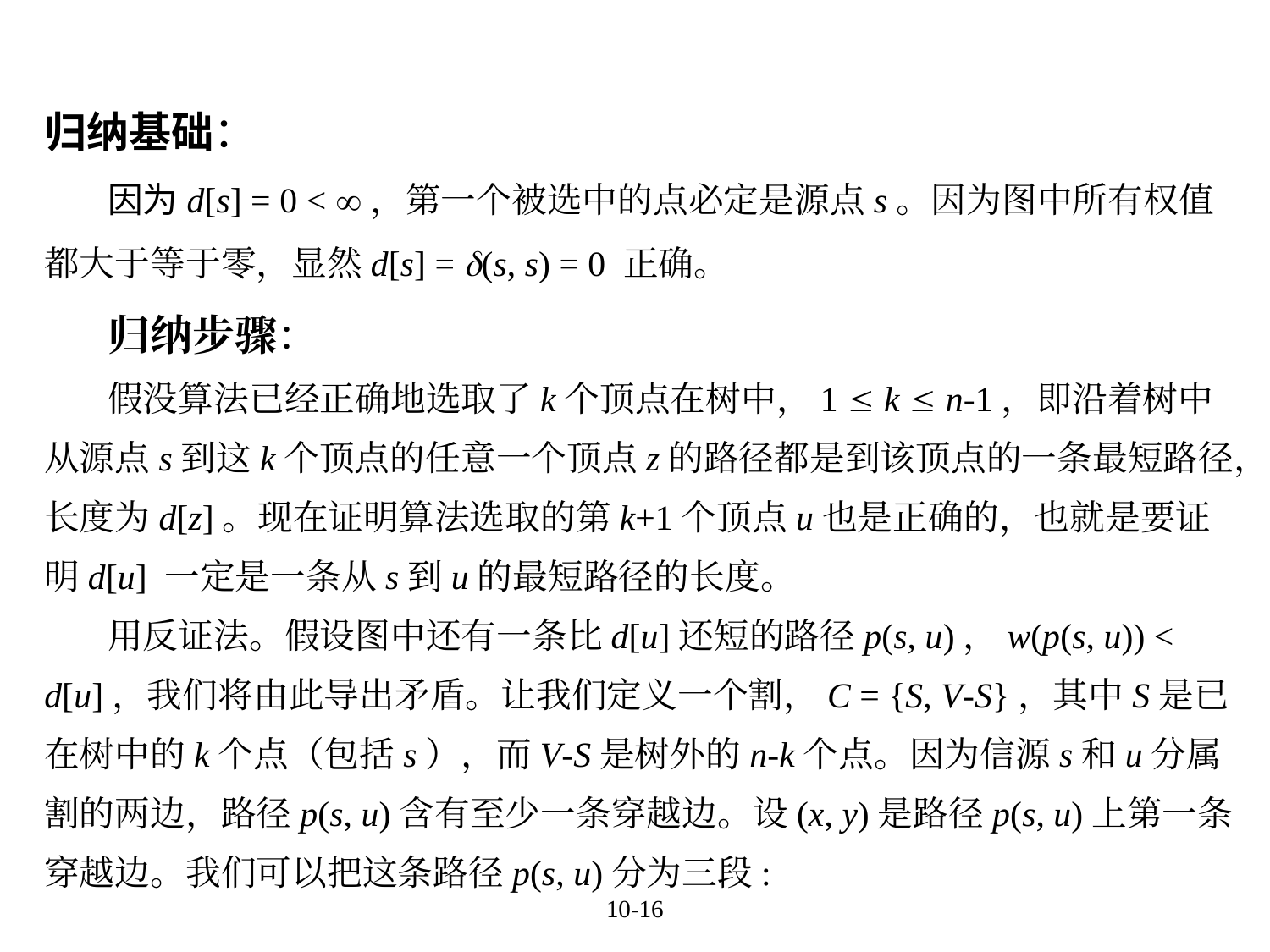

归纳基础：
因为d[s] = 0 < ∞，第一个被选中的点必定是源点s。因为图中所有权值都大于等于零，显然d[s] = δ(s, s) = 0 正确。
归纳步骤：
假没算法已经正确地选取了k个顶点在树中，1 ≤ k ≤ n-1，即沿着树中从源点s到这k个顶点的任意一个顶点z的路径都是到该顶点的一条最短路径，长度为d[z]。现在证明算法选取的第k+1个顶点u也是正确的，也就是要证明d[u] 一定是一条从s到u的最短路径的长度。
用反证法。假设图中还有一条比d[u]还短的路径p(s, u)，w(p(s, u)) < d[u]，我们将由此导出矛盾。让我们定义一个割，C = {S, V-S}，其中S是已在树中的k个点（包括s），而V-S是树外的n-k个点。因为信源s和u分属割的两边，路径p(s, u)含有至少一条穿越边。设(x, y)是路径p(s, u)上第一条穿越边。我们可以把这条路径p(s, u)分为三段:
10-16